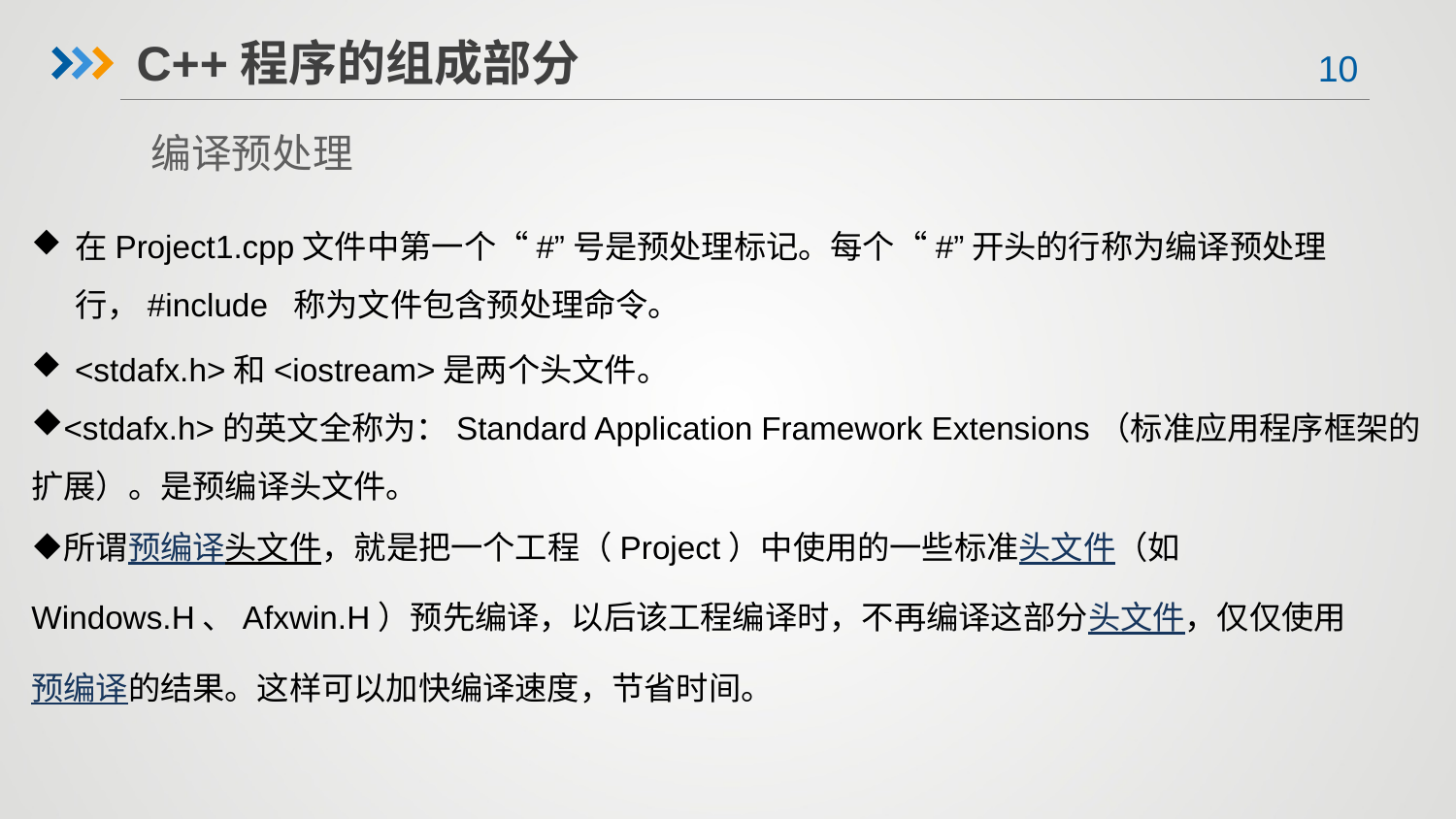

C++程序的组成部分
编译预处理
在Project1.cpp文件中第一个“#”号是预处理标记。每个“#”开头的行称为编译预处理行，#include  称为文件包含预处理命令。
<stdafx.h>和<iostream>是两个头文件。
<stdafx.h>的英文全称为：Standard Application Framework Extensions（标准应用程序框架的扩展）。是预编译头文件。
所谓预编译头文件，就是把一个工程（Project）中使用的一些标准头文件（如Windows.H、Afxwin.H）预先编译，以后该工程编译时，不再编译这部分头文件，仅仅使用预编译的结果。这样可以加快编译速度，节省时间。